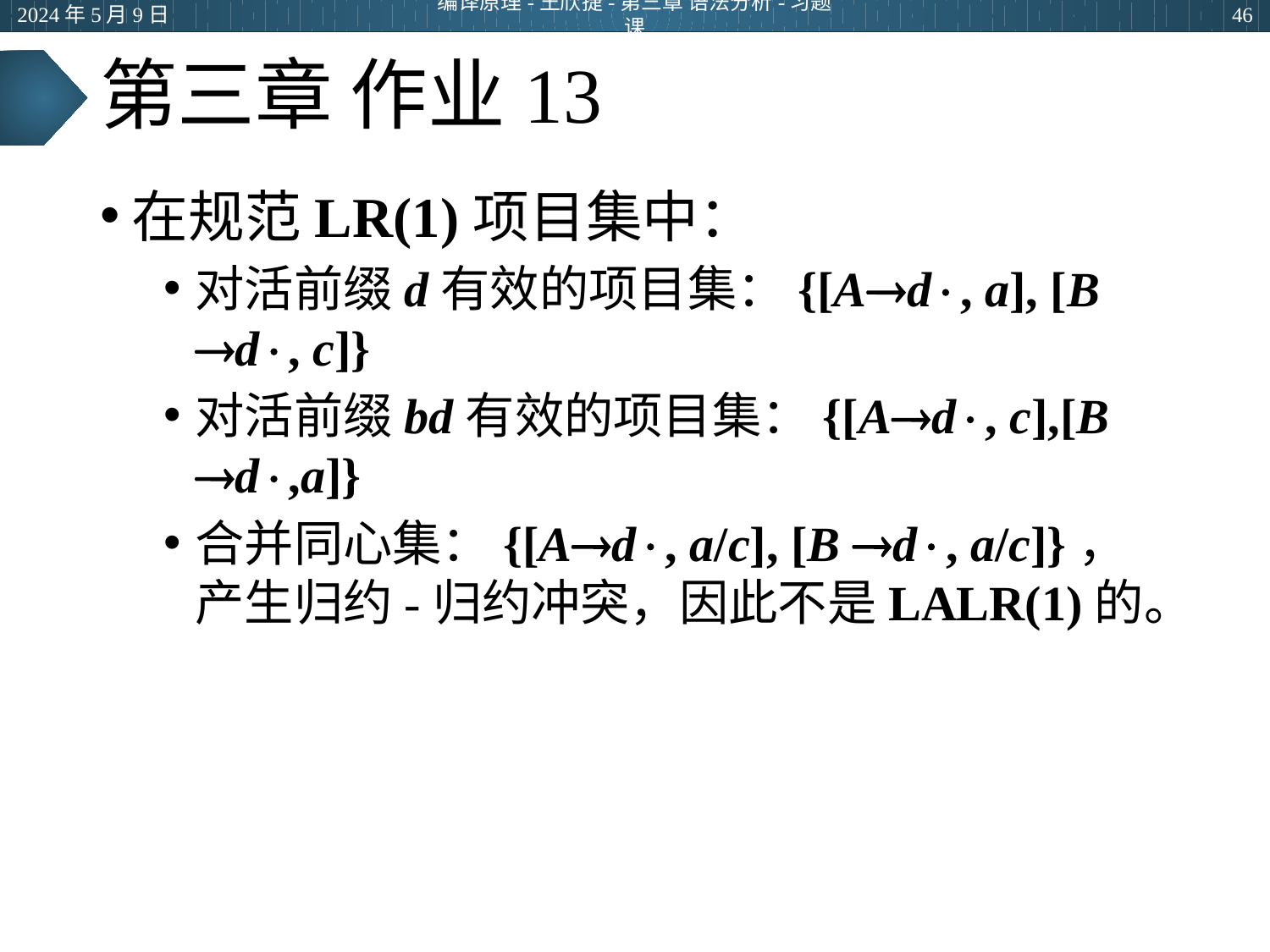

2024年5月9日
编译原理-王欣捷-第三章 语法分析-习题课
46
# 第三章 作业13
在规范LR(1)项目集中：
对活前缀d有效的项目集：{[A→d⋅, a], [B →d⋅, c]}
对活前缀bd有效的项目集：{[A→d⋅, c],[B →d⋅,a]}
合并同心集：{[A→d⋅, a/c], [B →d⋅, a/c]}，产生归约-归约冲突，因此不是LALR(1)的。